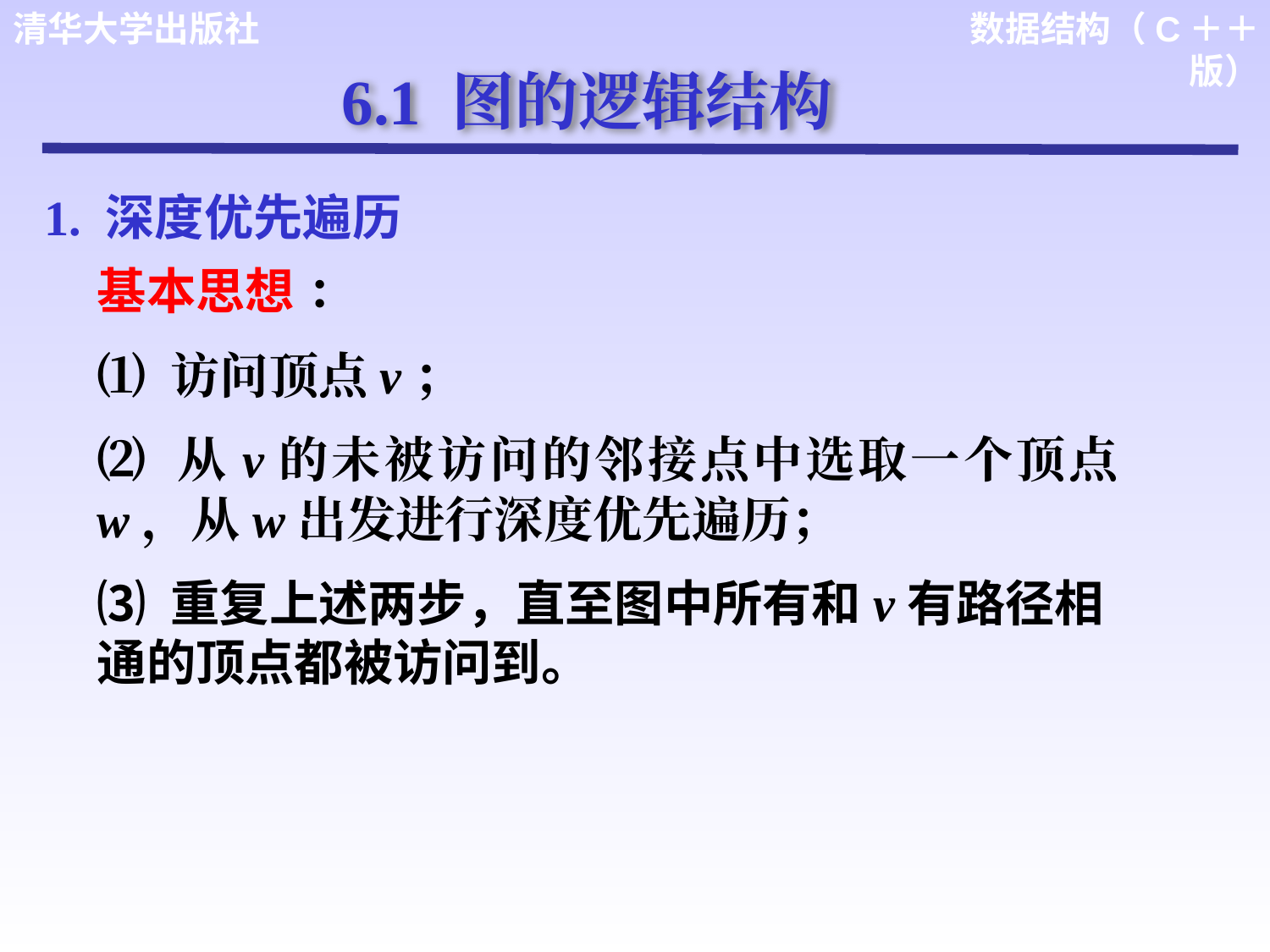

6.1 图的逻辑结构
1. 深度优先遍历
基本思想 ：
⑴ 访问顶点v；
⑵ 从v的未被访问的邻接点中选取一个顶点w，从w出发进行深度优先遍历；
⑶ 重复上述两步，直至图中所有和v有路径相通的顶点都被访问到。